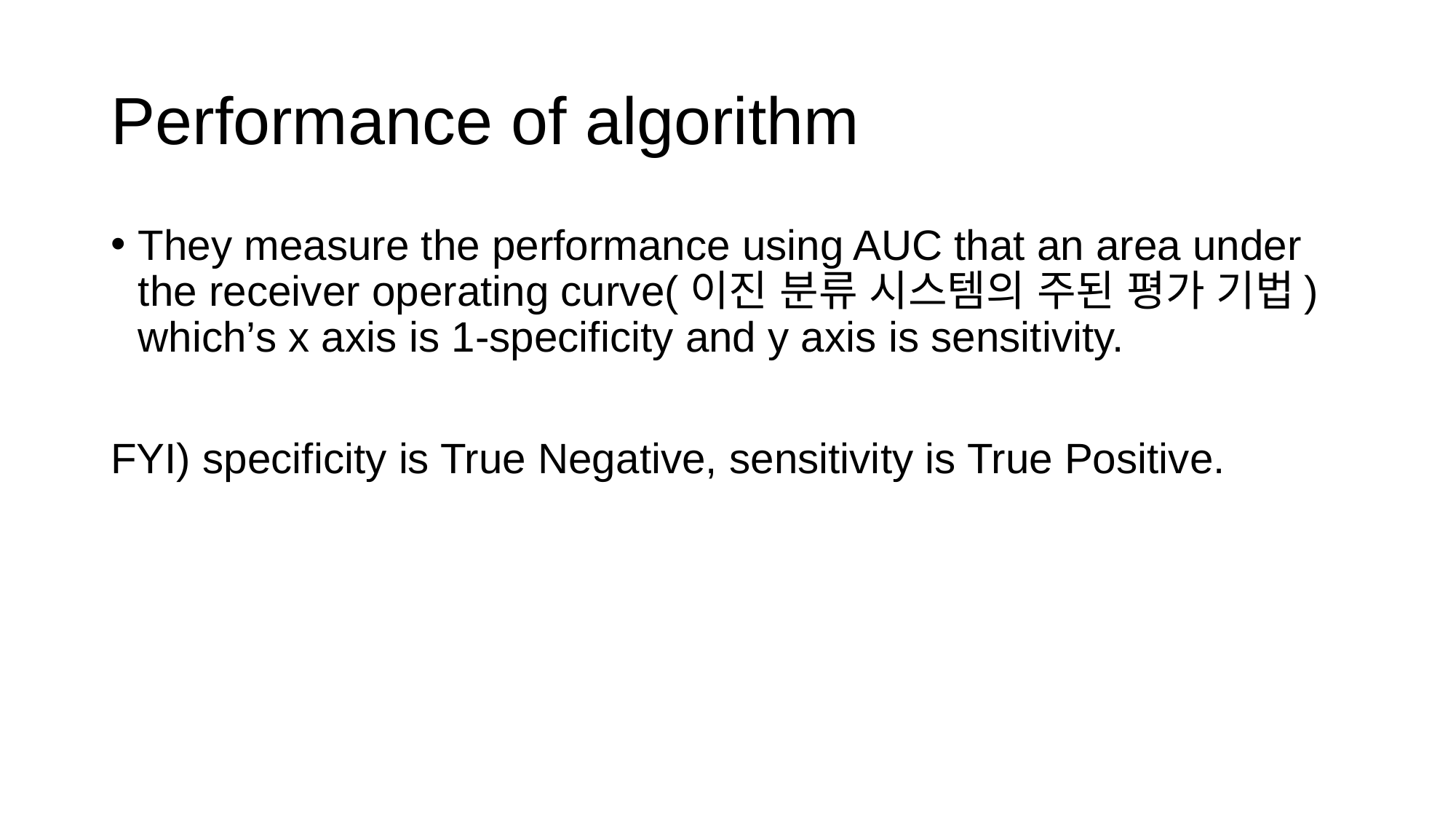

# Performance of algorithm
They measure the performance using AUC that an area under the receiver operating curve(이진 분류 시스템의 주된 평가 기법) which’s x axis is 1-specificity and y axis is sensitivity.

FYI) specificity is True Negative, sensitivity is True Positive.